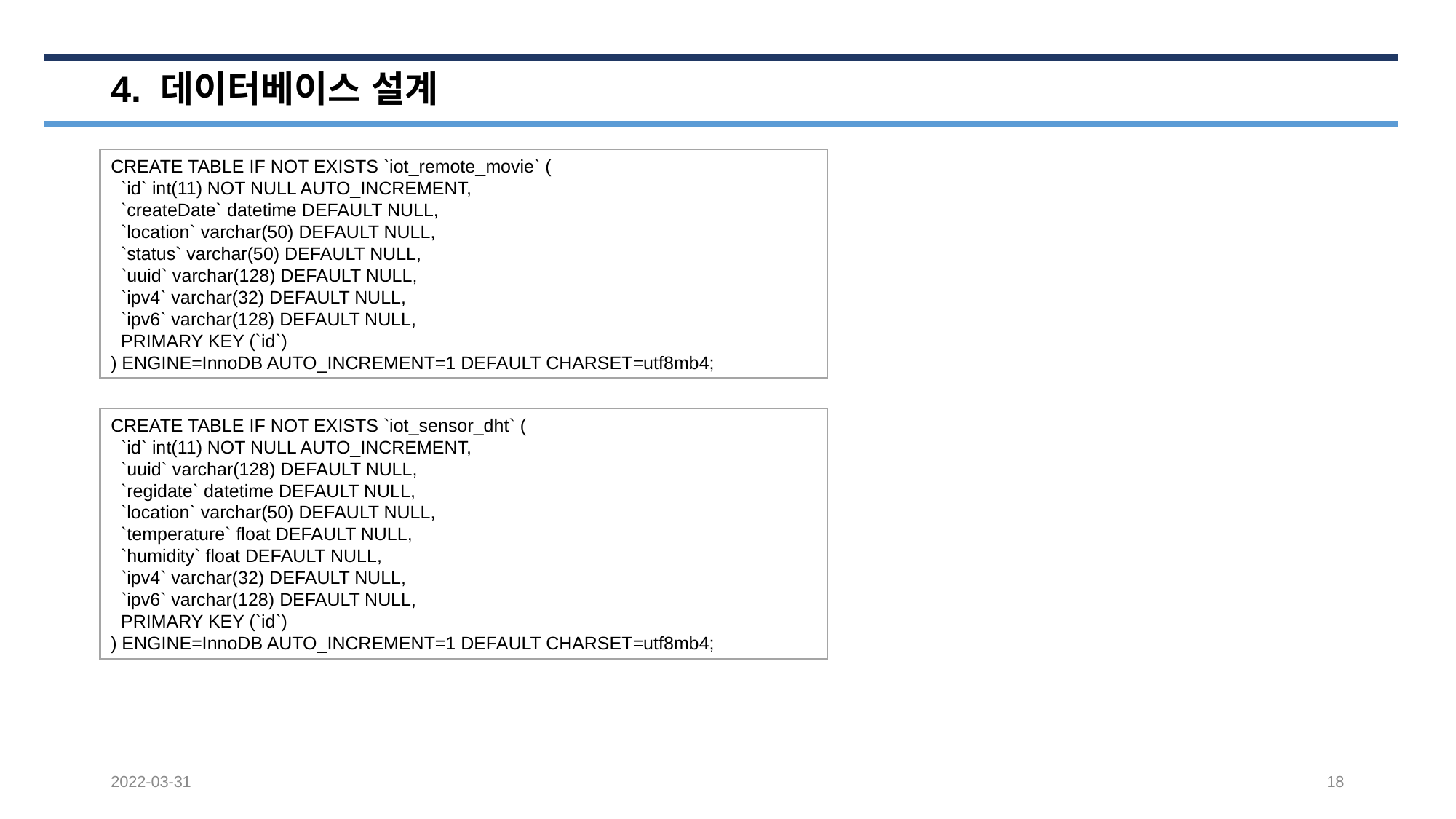

# 4. 데이터베이스 설계
CREATE TABLE IF NOT EXISTS `iot_remote_movie` (
  `id` int(11) NOT NULL AUTO_INCREMENT,
  `createDate` datetime DEFAULT NULL,
  `location` varchar(50) DEFAULT NULL,
  `status` varchar(50) DEFAULT NULL,
  `uuid` varchar(128) DEFAULT NULL,
  `ipv4` varchar(32) DEFAULT NULL,
  `ipv6` varchar(128) DEFAULT NULL,
  PRIMARY KEY (`id`)
) ENGINE=InnoDB AUTO_INCREMENT=1 DEFAULT CHARSET=utf8mb4;
CREATE TABLE IF NOT EXISTS `iot_sensor_dht` (
  `id` int(11) NOT NULL AUTO_INCREMENT,
  `uuid` varchar(128) DEFAULT NULL,
  `regidate` datetime DEFAULT NULL,
  `location` varchar(50) DEFAULT NULL,
  `temperature` float DEFAULT NULL,
  `humidity` float DEFAULT NULL,
  `ipv4` varchar(32) DEFAULT NULL,
  `ipv6` varchar(128) DEFAULT NULL,
  PRIMARY KEY (`id`)
) ENGINE=InnoDB AUTO_INCREMENT=1 DEFAULT CHARSET=utf8mb4;
2022-03-31
18